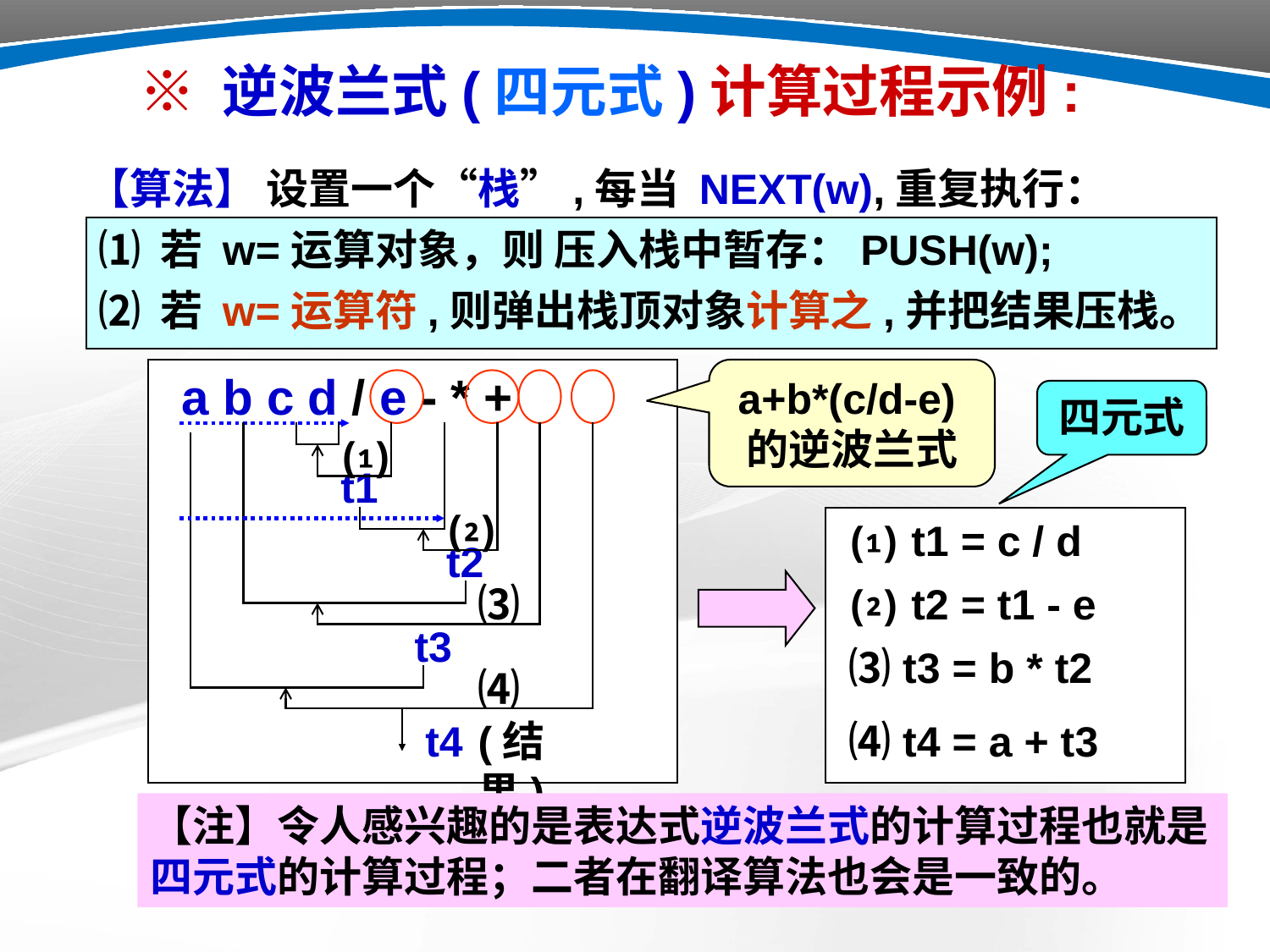

※ 逆波兰式(四元式)计算过程示例:
【算法】 设置一个“栈”,每当 NEXT(w),重复执行：

⑴ 若 w=运算对象，则 压入栈中暂存：PUSH(w);
⑵ 若 w=运算符,则弹出栈顶对象计算之,并把结果压栈。

a b c d / e - * +
a+b*(c/d-e)的逆波兰式

四元式
⑴
t1
⑵

⑴ t1 = c / d
t2
⑶

⑵ t2 = t1 - e
t3
⑶ t3 = b * t2
⑷
t4
(结果)
⑷ t4 = a + t3
【注】令人感兴趣的是表达式逆波兰式的计算过程也就是四元式的计算过程；二者在翻译算法也会是一致的。